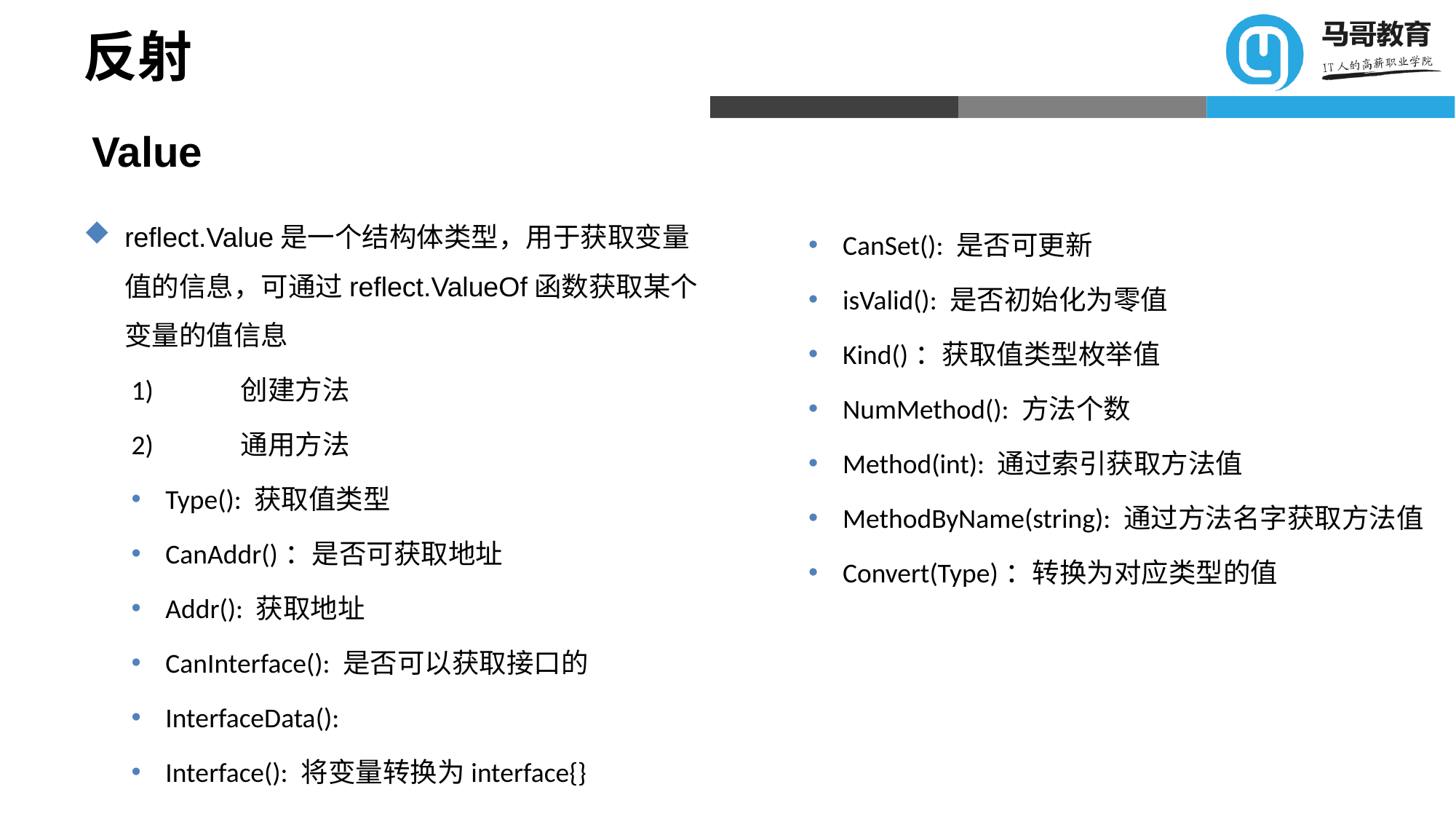

# 反射
Value
reflect.Value是一个结构体类型，用于获取变量值的信息，可通过reflect.ValueOf函数获取某个变量的值信息
1)	创建方法
2)	通用方法
Type(): 获取值类型
CanAddr()：是否可获取地址
Addr(): 获取地址
CanInterface(): 是否可以获取接口的
InterfaceData():
Interface(): 将变量转换为interface{}
CanSet(): 是否可更新
isValid(): 是否初始化为零值
Kind()：获取值类型枚举值
NumMethod(): 方法个数
Method(int): 通过索引获取方法值
MethodByName(string): 通过方法名字获取方法值
Convert(Type)：转换为对应类型的值